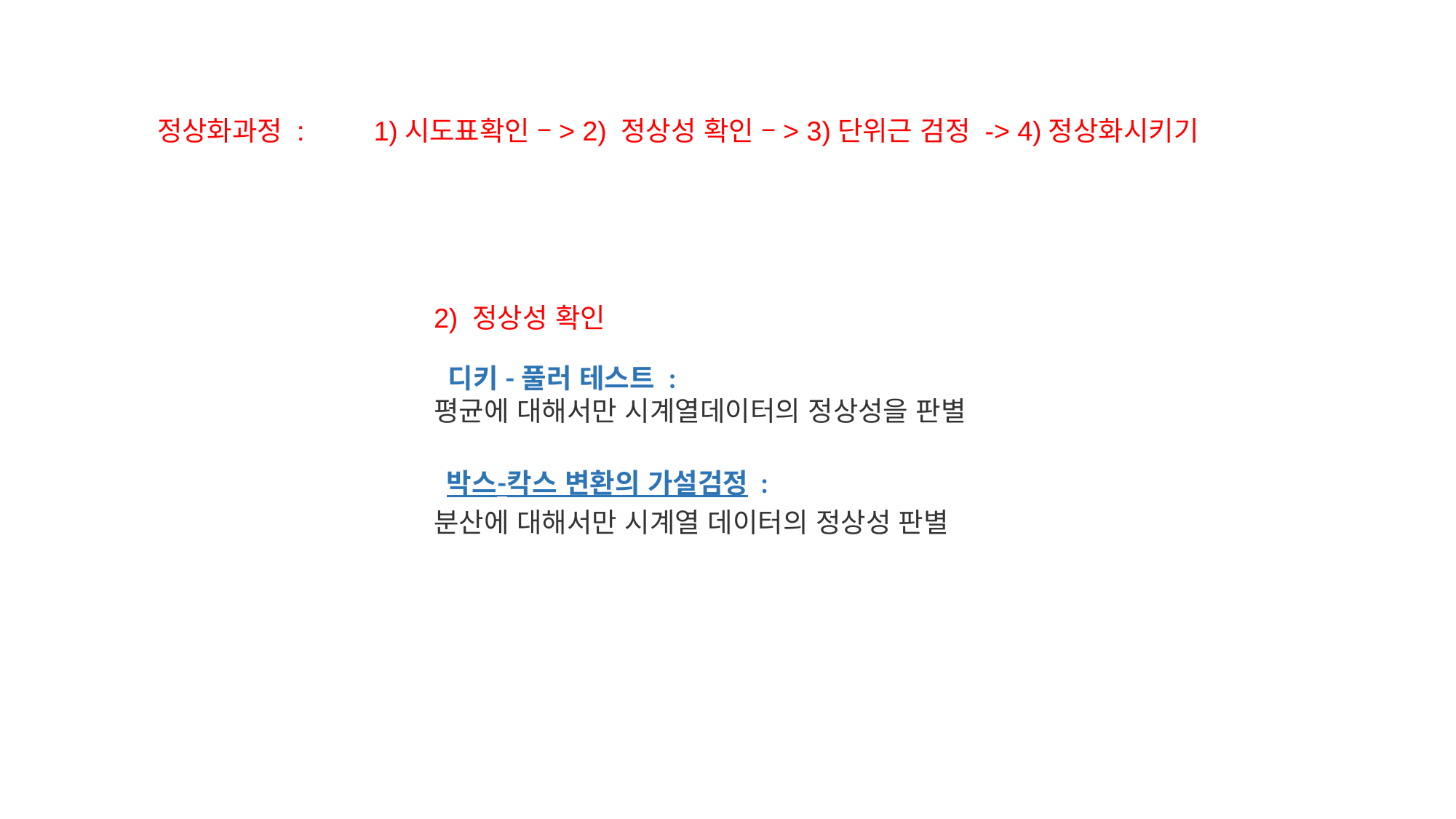

정상화과정 :
1)시도표확인 –> 2) 정상성 확인 –> 3)단위근 검정 -> 4)정상화시키기
2) 정상성 확인
 디키-풀러 테스트 :
평균에 대해서만 시계열데이터의 정상성을 판별
 박스-칵스 변환의 가설검정 :
분산에 대해서만 시계열 데이터의 정상성 판별